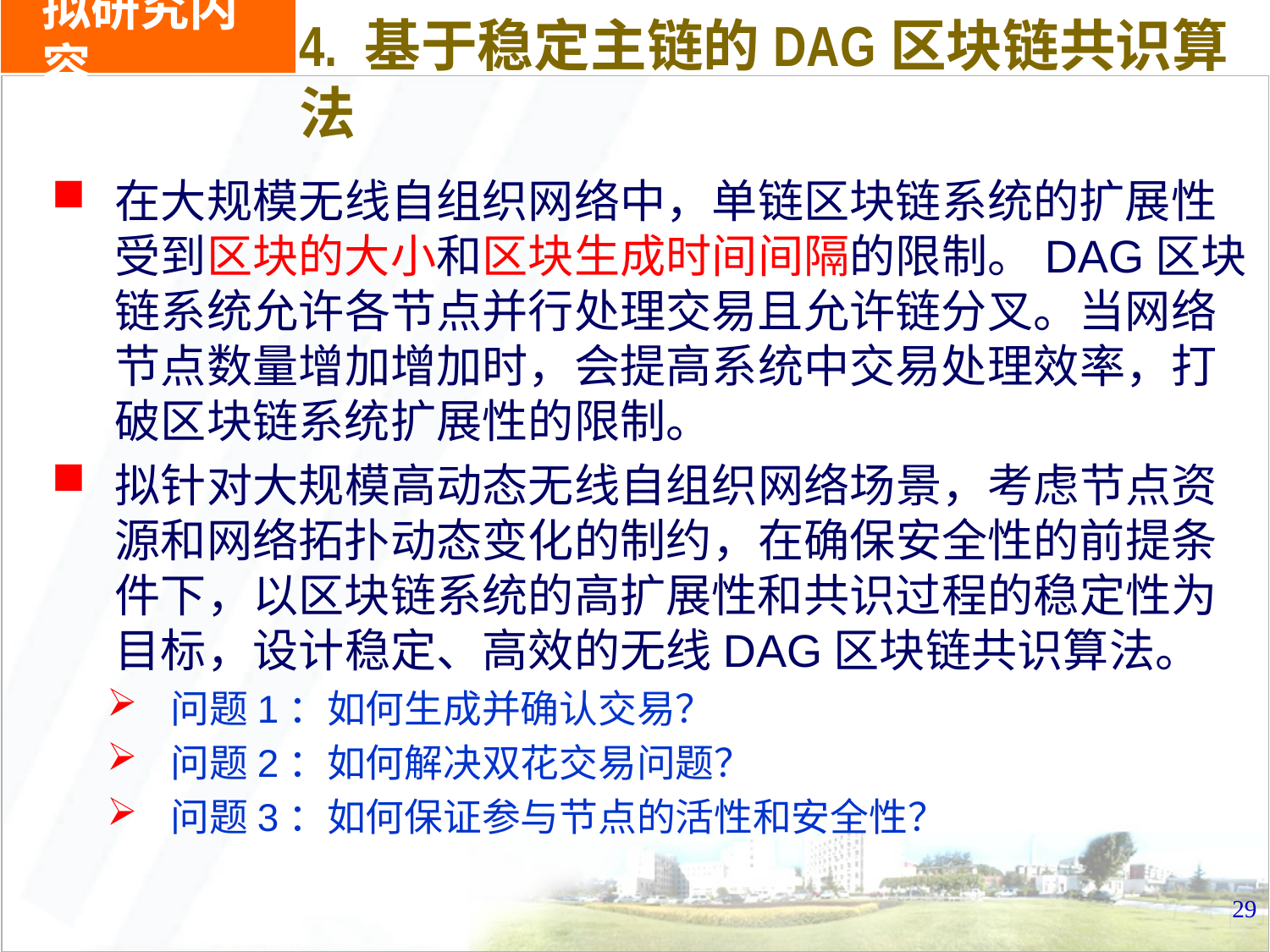

# 拟研究内容
4. 基于稳定主链的DAG区块链共识算法

在大规模无线自组织网络中，单链区块链系统的扩展性受到区块的大小和区块生成时间间隔的限制。DAG区块链系统允许各节点并行处理交易且允许链分叉。当网络节点数量增加增加时，会提高系统中交易处理效率，打破区块链系统扩展性的限制。
拟针对大规模高动态无线自组织网络场景，考虑节点资源和网络拓扑动态变化的制约，在确保安全性的前提条件下，以区块链系统的高扩展性和共识过程的稳定性为目标，设计稳定、高效的无线DAG区块链共识算法。
问题1：如何生成并确认交易？
问题2：如何解决双花交易问题？
问题3：如何保证参与节点的活性和安全性？

29